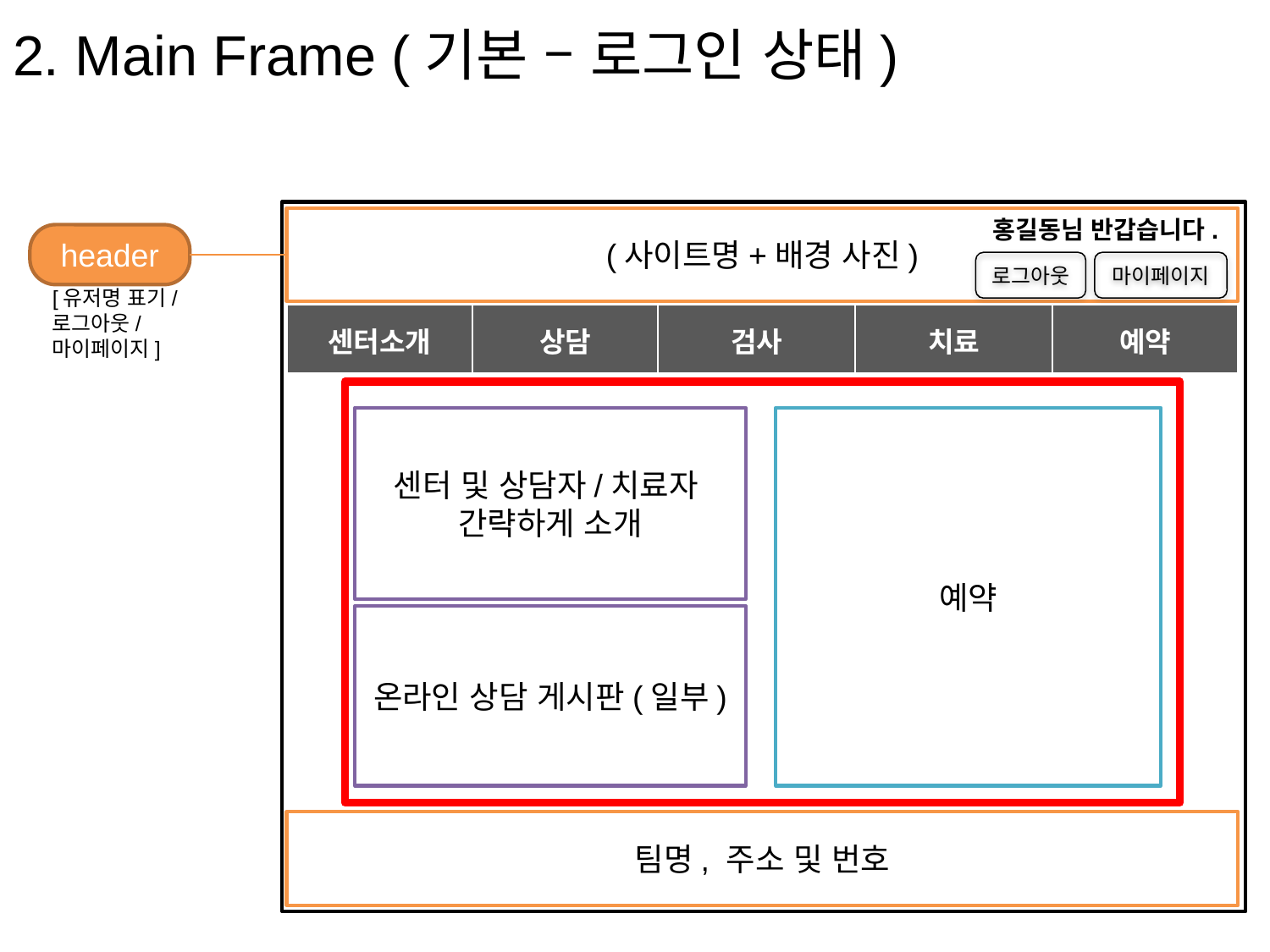

# 2. Main Frame (기본 – 로그인 상태)

(사이트명+배경 사진)
홍길동님 반갑습니다.
header
로그아웃
마이페이지
[유저명 표기/
로그아웃/
마이페이지]
| 센터소개 | 상담 | 검사 | 치료 | 예약 |
| --- | --- | --- | --- | --- |

센터 및 상담자/치료자
간략하게 소개
예약
온라인 상담 게시판(일부)
팀명, 주소 및 번호